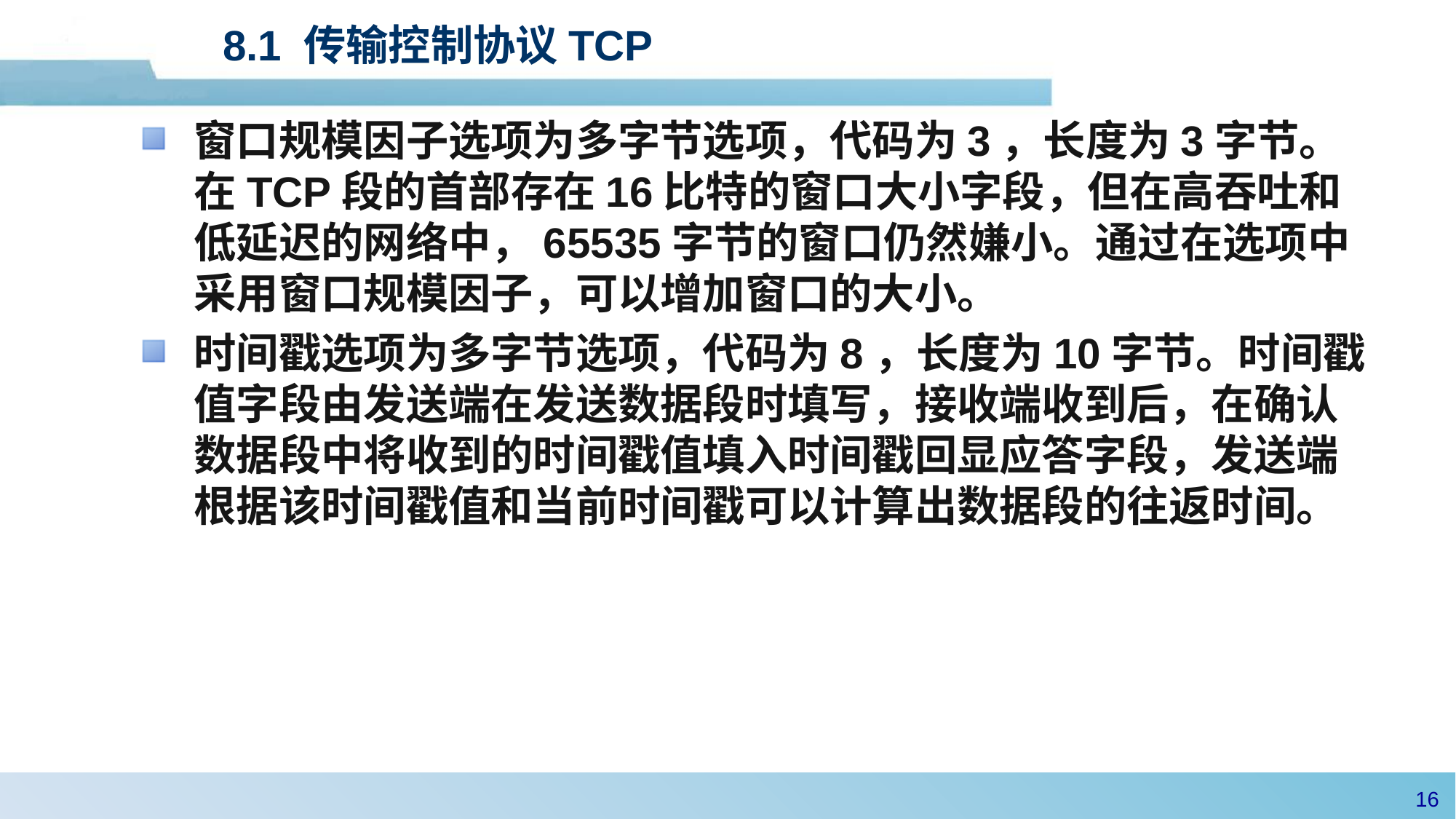

# 8.1 传输控制协议TCP
窗口规模因子选项为多字节选项，代码为3，长度为3字节。在TCP段的首部存在16比特的窗口大小字段，但在高吞吐和低延迟的网络中，65535字节的窗口仍然嫌小。通过在选项中采用窗口规模因子，可以增加窗口的大小。
时间戳选项为多字节选项，代码为8，长度为10字节。时间戳值字段由发送端在发送数据段时填写，接收端收到后，在确认数据段中将收到的时间戳值填入时间戳回显应答字段，发送端根据该时间戳值和当前时间戳可以计算出数据段的往返时间。

16